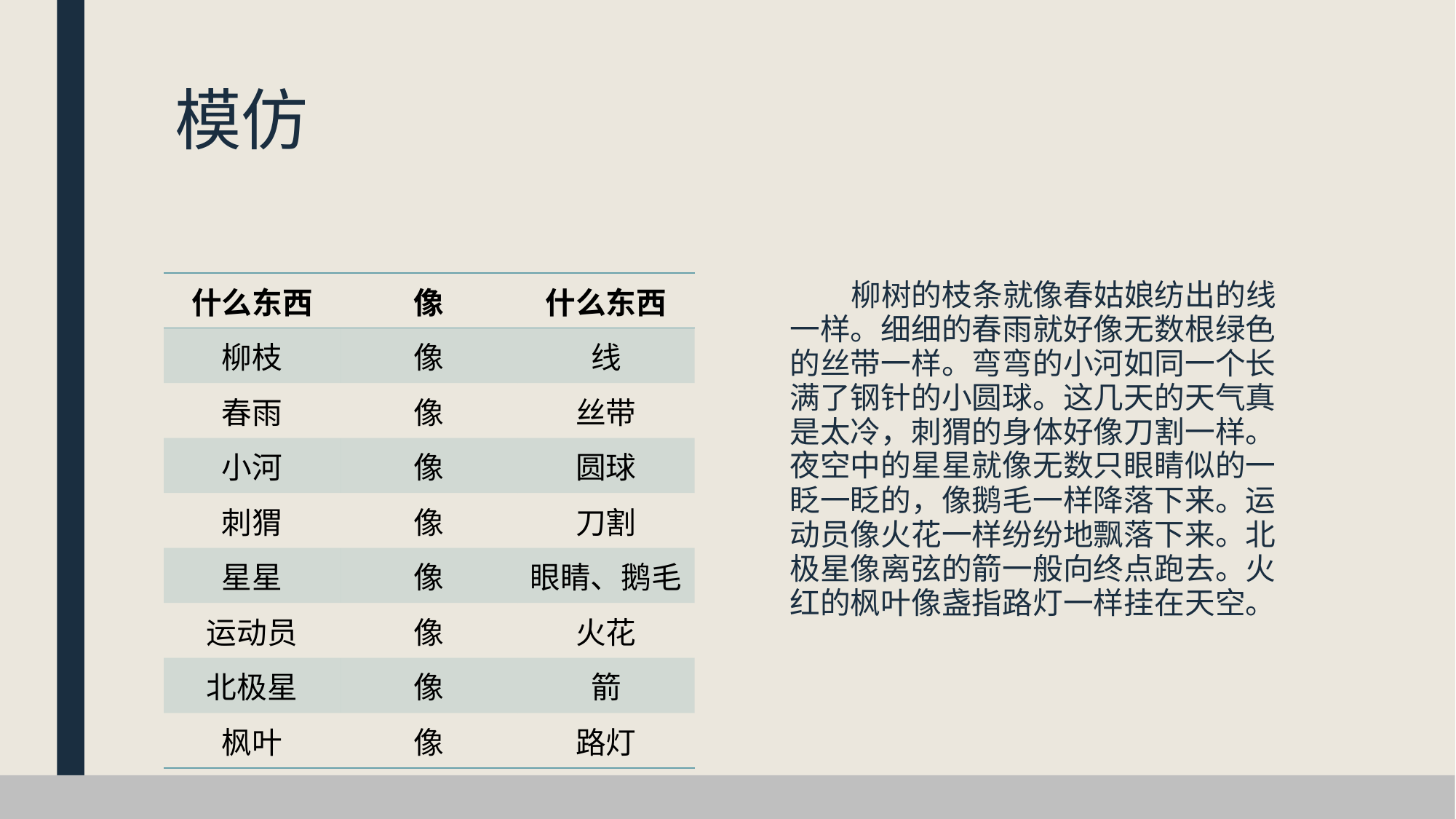

# 模仿
        柳树的枝条就像春姑娘纺出的线一样。细细的春雨就好像无数根绿色的丝带一样。弯弯的小河如同一个长满了钢针的小圆球。这几天的天气真是太冷，刺猬的身体好像刀割一样。夜空中的星星就像无数只眼睛似的一眨一眨的，像鹅毛一样降落下来。运动员像火花一样纷纷地飘落下来。北极星像离弦的箭一般向终点跑去。火红的枫叶像盏指路灯一样挂在天空。
| 什么东西 | 像 | 什么东西 |
| --- | --- | --- |
| 柳枝 | 像 | 线 |
| 春雨 | 像 | 丝带 |
| 小河 | 像 | 圆球 |
| 刺猬 | 像 | 刀割 |
| 星星 | 像 | 眼睛、鹅毛 |
| 运动员 | 像 | 火花 |
| 北极星 | 像 | 箭 |
| 枫叶 | 像 | 路灯 |